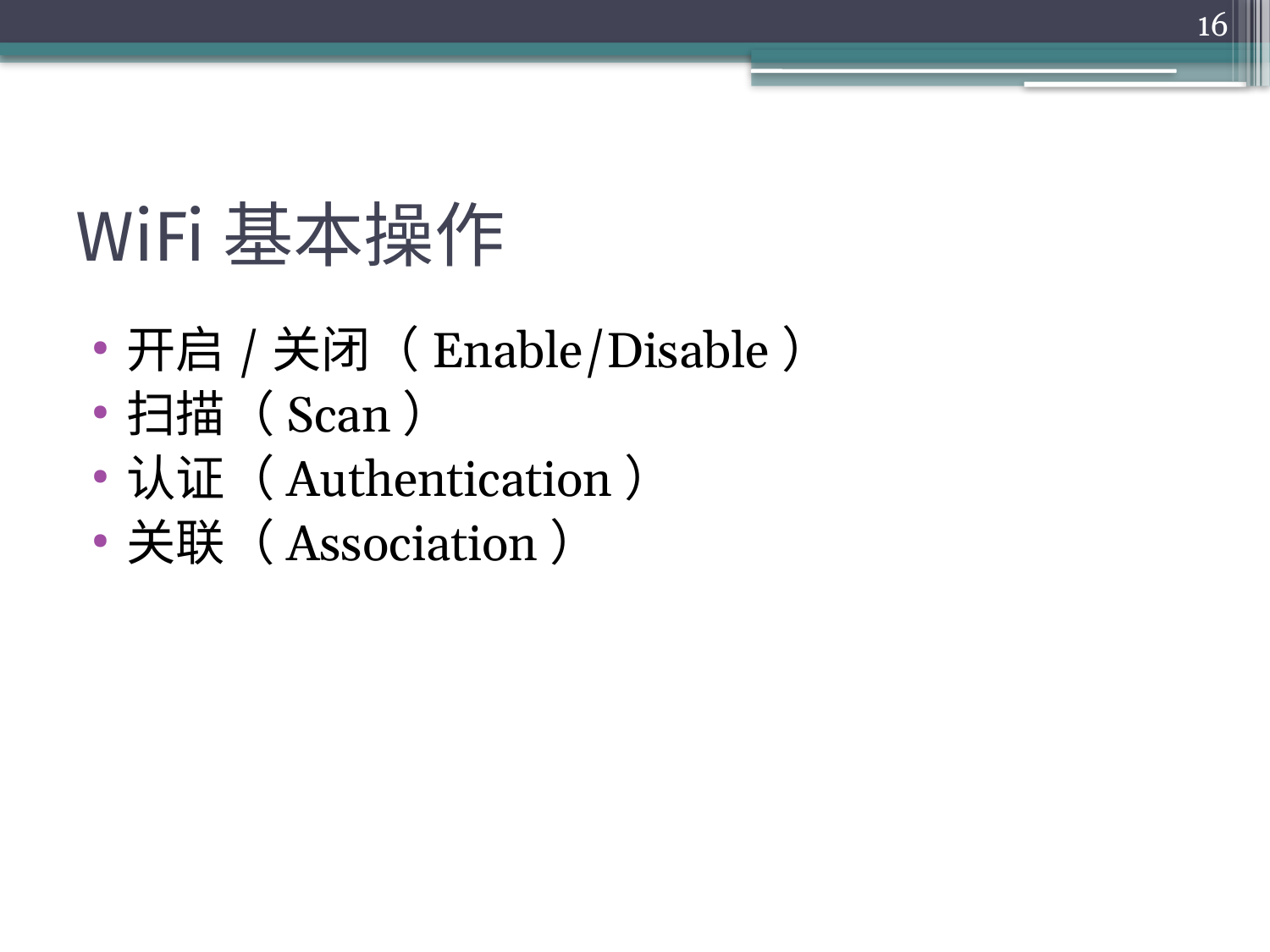

16
# WiFi基本操作
开启/关闭（Enable/Disable）
扫描（Scan）
认证（Authentication）
关联（Association）